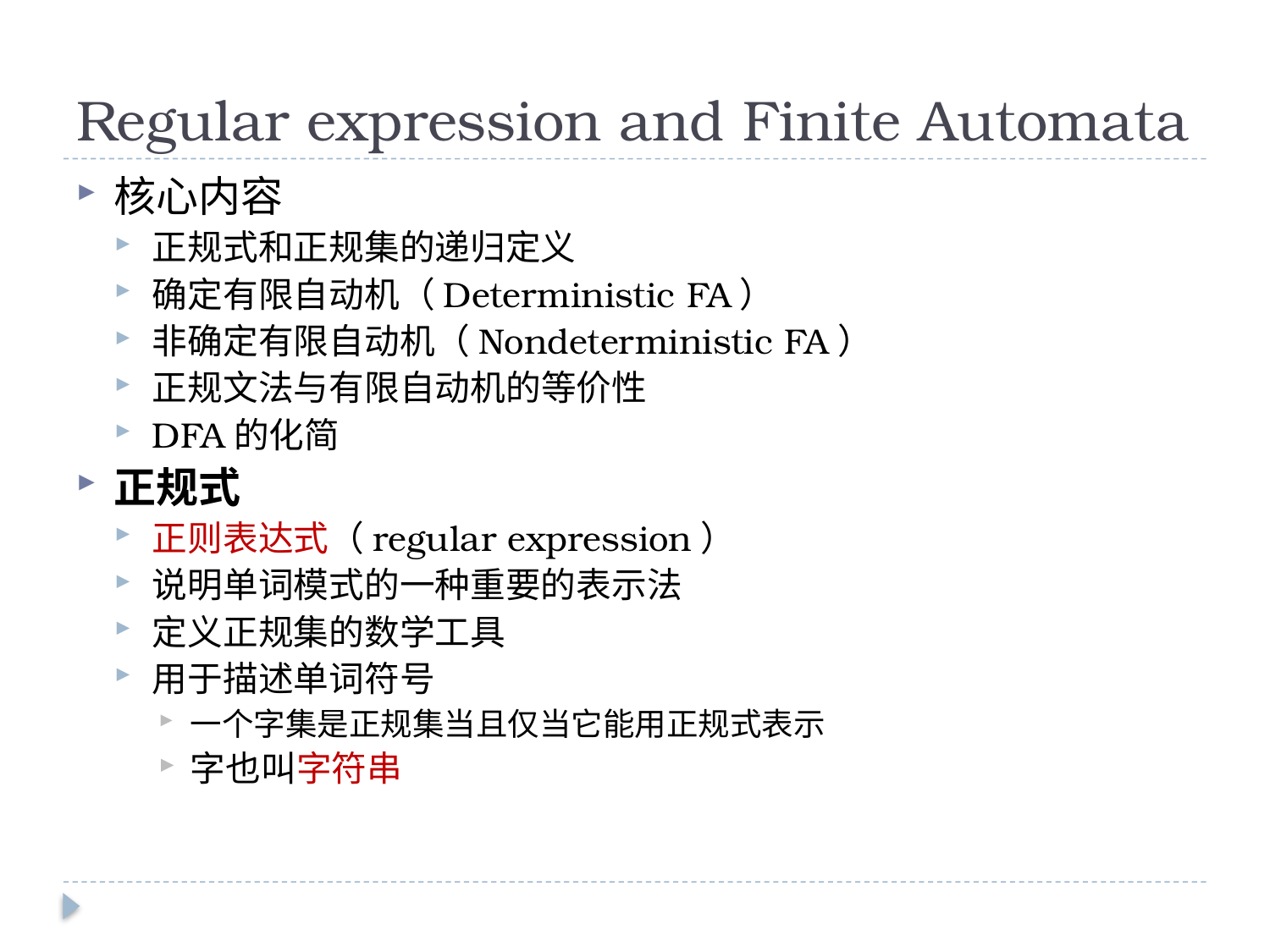

# Regular expression and Finite Automata
核心内容
正规式和正规集的递归定义
确定有限自动机（Deterministic FA）
非确定有限自动机（Nondeterministic FA）
正规文法与有限自动机的等价性
DFA的化简
正规式
正则表达式（regular expression）
说明单词模式的一种重要的表示法
定义正规集的数学工具
用于描述单词符号
一个字集是正规集当且仅当它能用正规式表示
字也叫字符串